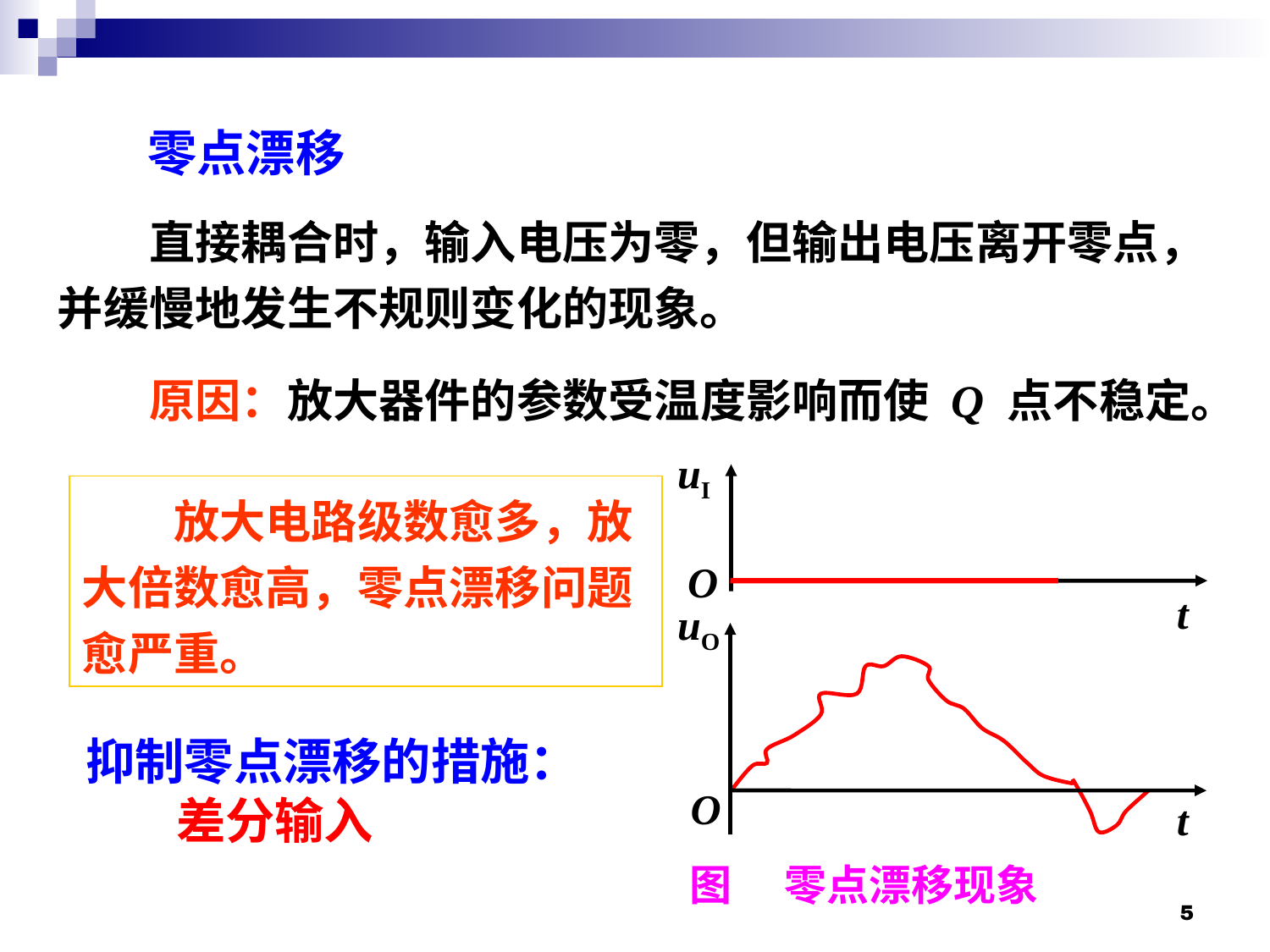

零点漂移
　　直接耦合时，输入电压为零，但输出电压离开零点，并缓慢地发生不规则变化的现象。
　　原因：放大器件的参数受温度影响而使 Q 点不稳定。
uI

O

t
　　放大电路级数愈多，放大倍数愈高，零点漂移问题愈严重。

uO

O
t

抑制零点漂移的措施：
       差分输入
图 　零点漂移现象
5